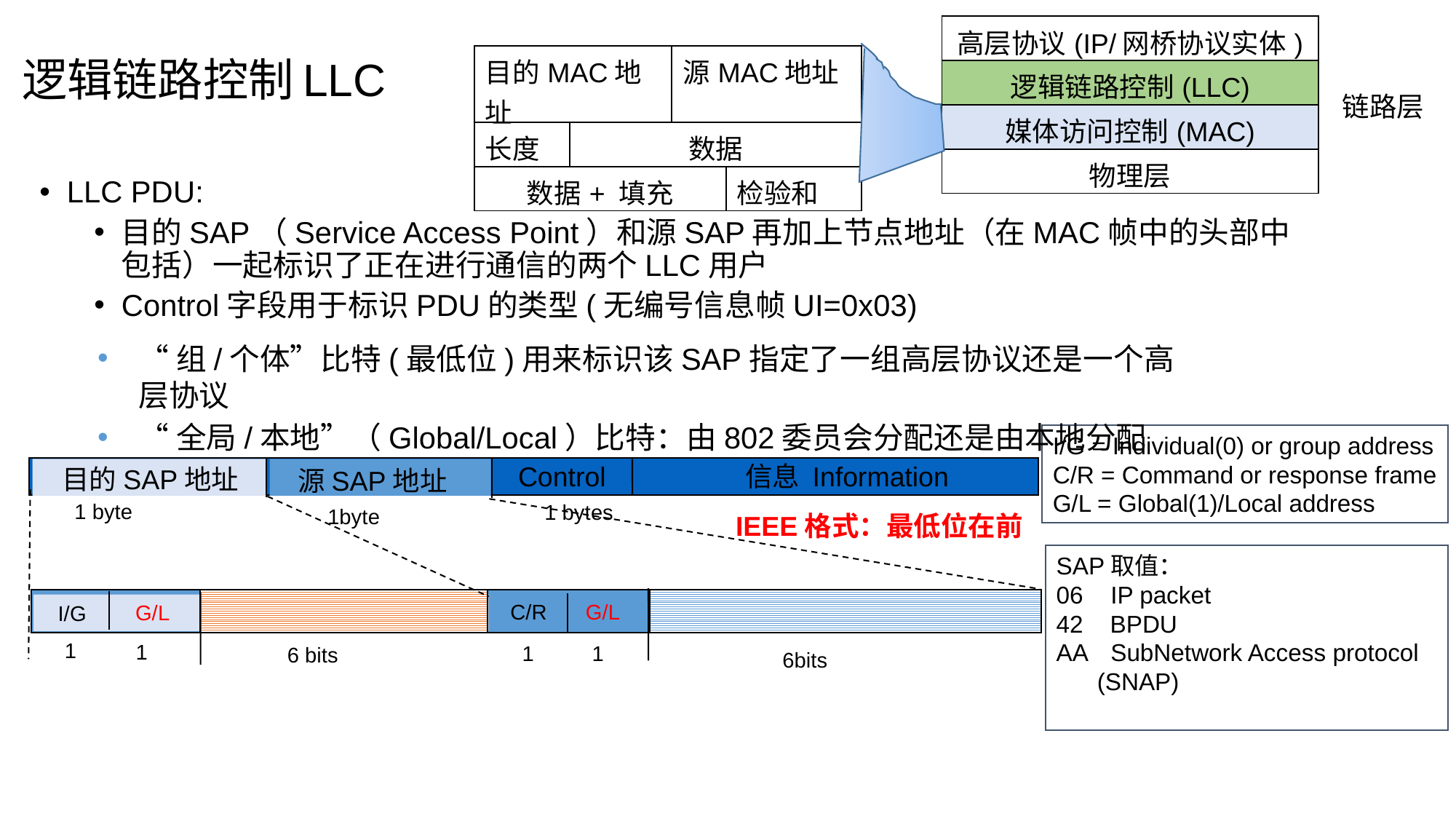

| 高层协议(IP/网桥协议实体) |  |
| --- | --- |
| 逻辑链路控制(LLC) | 链路层 |
| 媒体访问控制(MAC) |  |
| 物理层 |  |
# 逻辑链路控制LLC

| 目的MAC地址 |  | 源MAC地址 |  |
| --- | --- | --- | --- |
| 长度 | 数据 |  |  |
| 数据+ 填充 |  |  | 检验和 |
LLC PDU:
目的SAP（Service Access Point）和源SAP再加上节点地址（在MAC帧中的头部中包括）一起标识了正在进行通信的两个LLC用户
Control字段用于标识PDU的类型(无编号信息帧UI=0x03)

“组/个体”比特(最低位)用来标识该SAP指定了一组高层协议还是一个高层协议
“全局/本地”（Global/Local）比特：由802委员会分配还是由本地分配
I/G = Individual(0) or group address
C/R = Command or response frame
G/L = Global(1)/Local address
Control
信息 Information
目的SAP地址

源SAP地址

1 byte
1 bytes

1byte

IEEE格式：最低位在前

G/L

C/R
G/L

I/G
1
1
1
1
6 bits
6bits
SAP取值：
06	  IP packet
42    BPDU
AA	  SubNetwork Access protocol (SNAP)